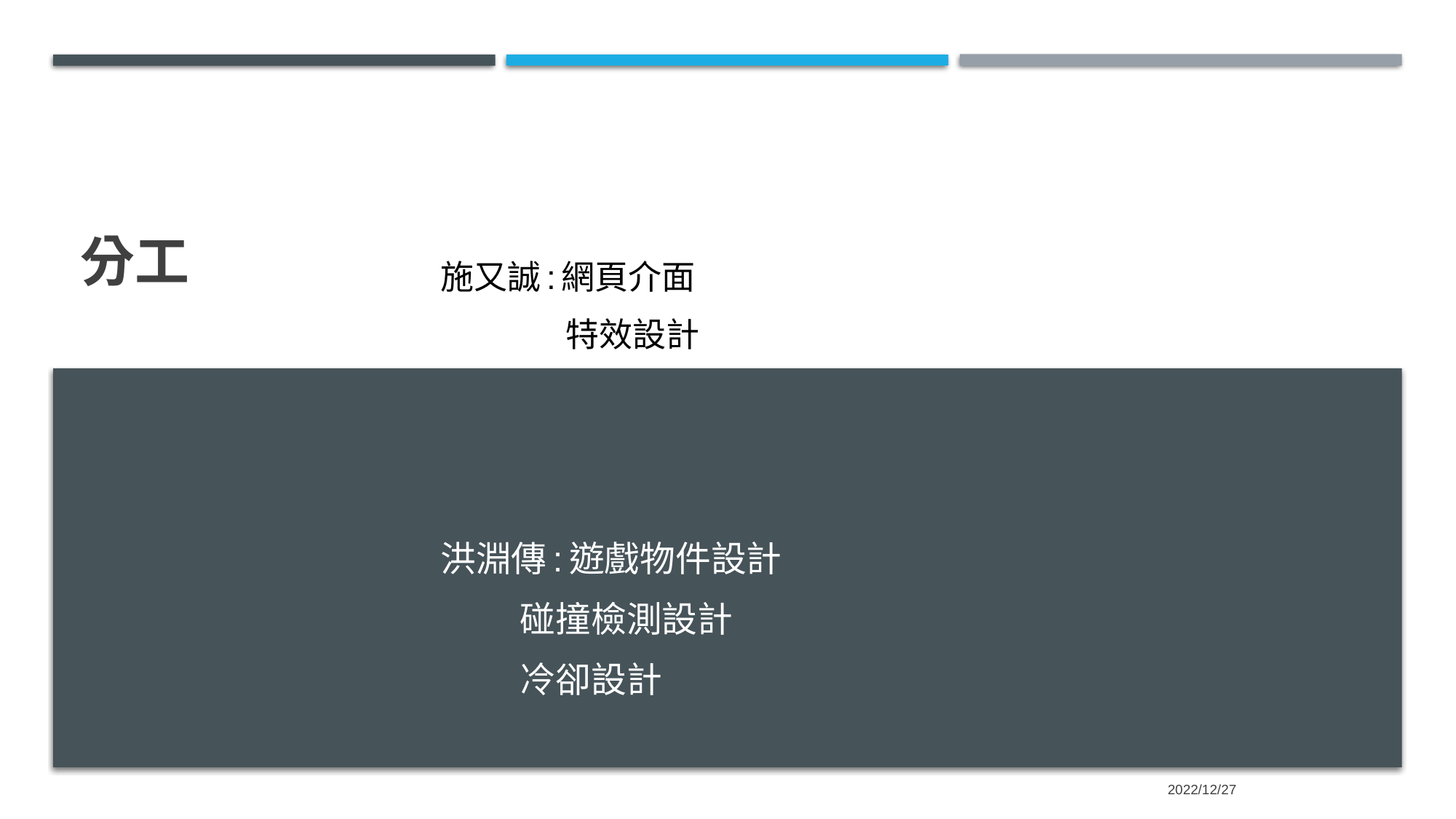

# 分工
施又誠:網頁介面
	      特效設計
洪淵傳:遊戲物件設計
		碰撞檢測設計
		冷卻設計
2022/12/27